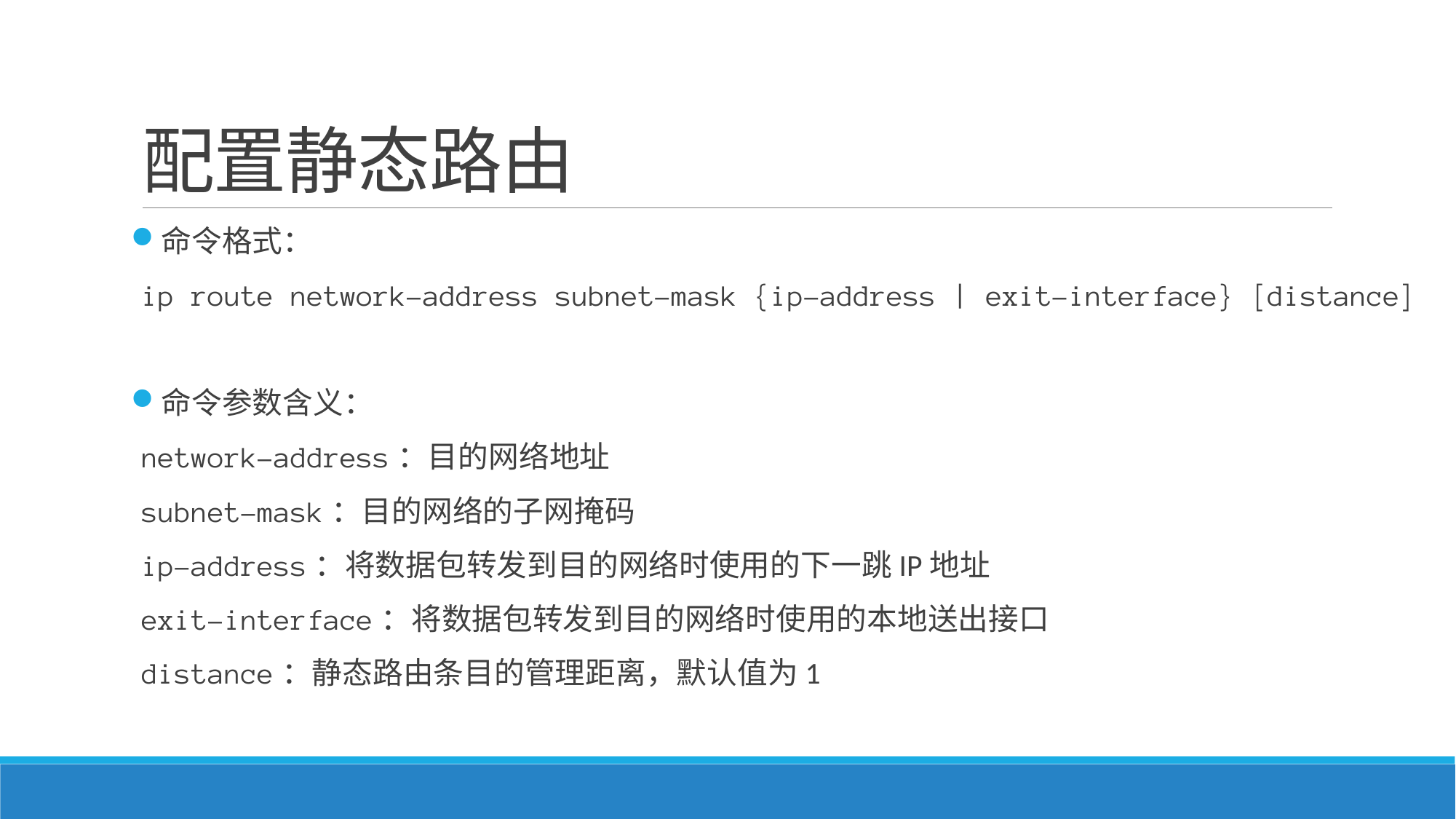

# 配置静态路由
命令格式：
ip route network-address subnet-mask {ip-address | exit-interface} [distance]

命令参数含义：
network-address：目的网络地址
subnet-mask：目的网络的子网掩码
ip-address：将数据包转发到目的网络时使用的下一跳IP地址
exit-interface：将数据包转发到目的网络时使用的本地送出接口
distance：静态路由条目的管理距离，默认值为1